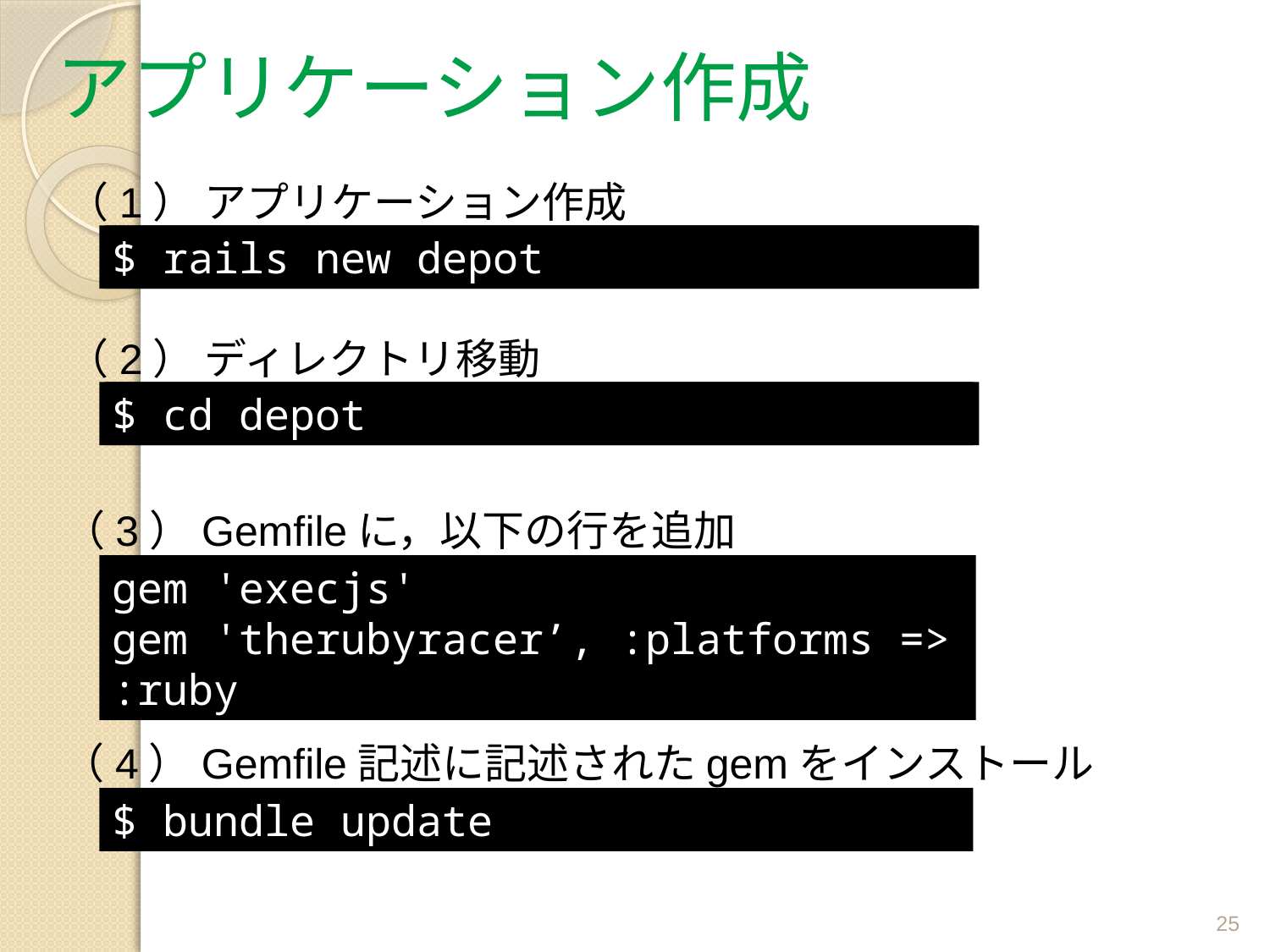

# アプリケーション作成
（1） アプリケーション作成
$ rails new depot
$ rails new depot
（2） ディレクトリ移動
$ cd depot
$ cd depot
（3）Gemfileに，以下の行を追加
gem 'execjs'
gem 'therubyracer’, :platforms => :ruby
gem 'execjs'
gem 'therubyracer’, :platforms => :ruby
（4）Gemfile記述に記述されたgemをインストール
$ bundle update
25